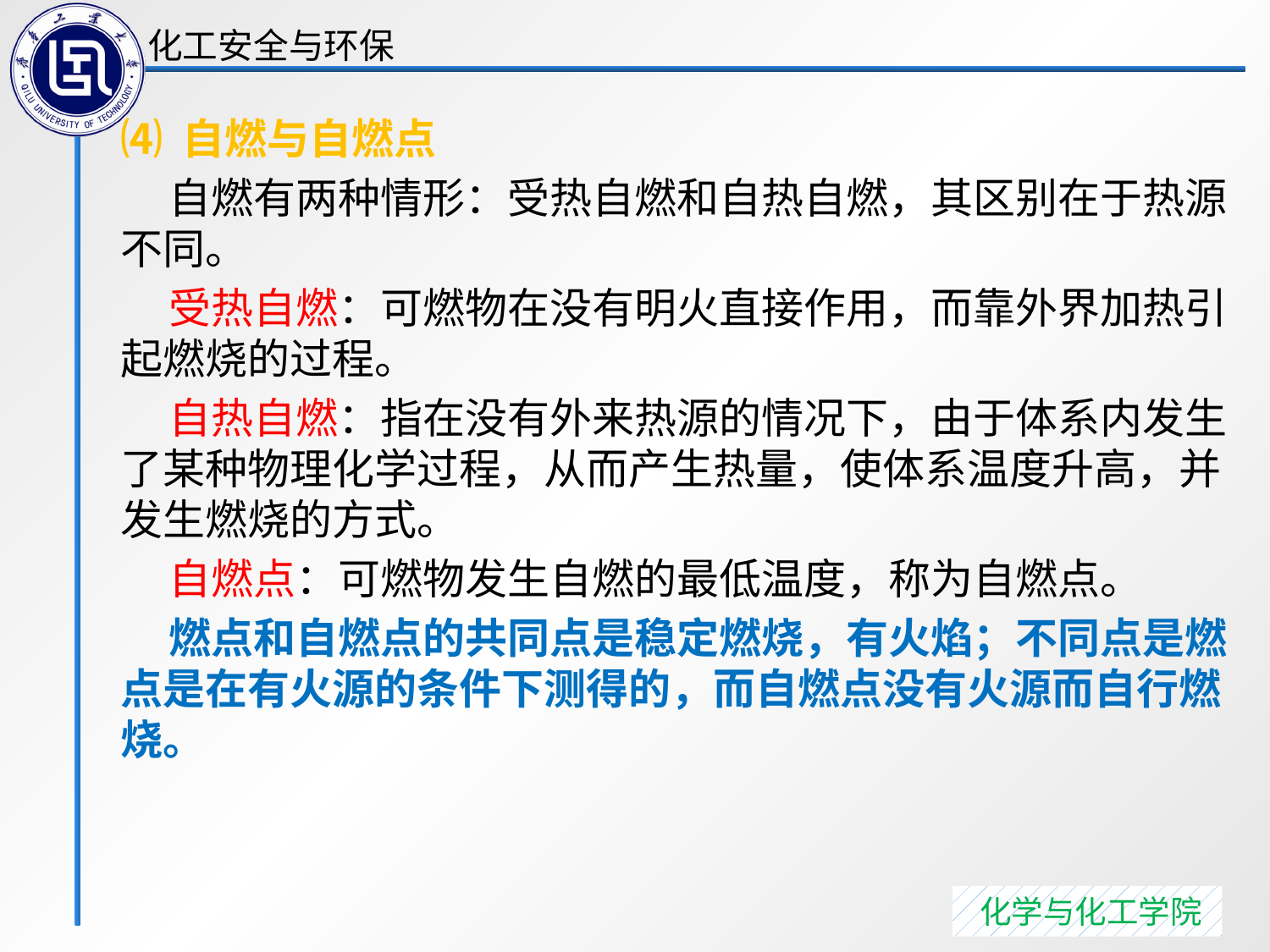

⑷ 自燃与自燃点
    自燃有两种情形：受热自燃和自热自燃，其区别在于热源不同。
    受热自燃：可燃物在没有明火直接作用，而靠外界加热引起燃烧的过程。
    自热自燃：指在没有外来热源的情况下，由于体系内发生了某种物理化学过程，从而产生热量，使体系温度升高，并发生燃烧的方式。
    自燃点：可燃物发生自燃的最低温度，称为自燃点。
    燃点和自燃点的共同点是稳定燃烧，有火焰；不同点是燃点是在有火源的条件下测得的，而自燃点没有火源而自行燃烧。